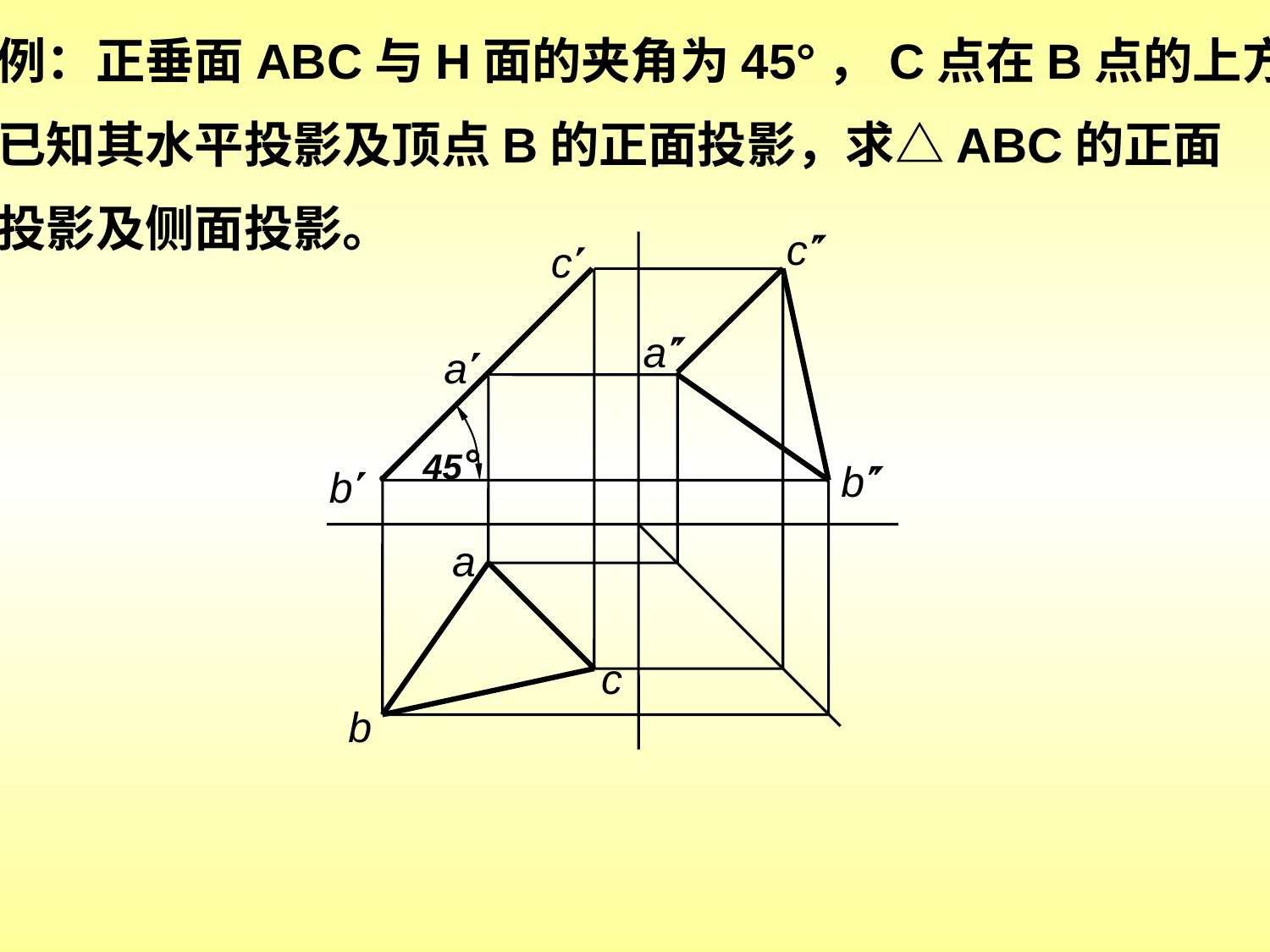

例：正垂面ABC与H面的夹角为45°，C点在B点的上方，
已知其水平投影及顶点B的正面投影，求△ABC的正面
投影及侧面投影。
c″
c′

a″
a′

45°

b″
b′
●

a

c

b